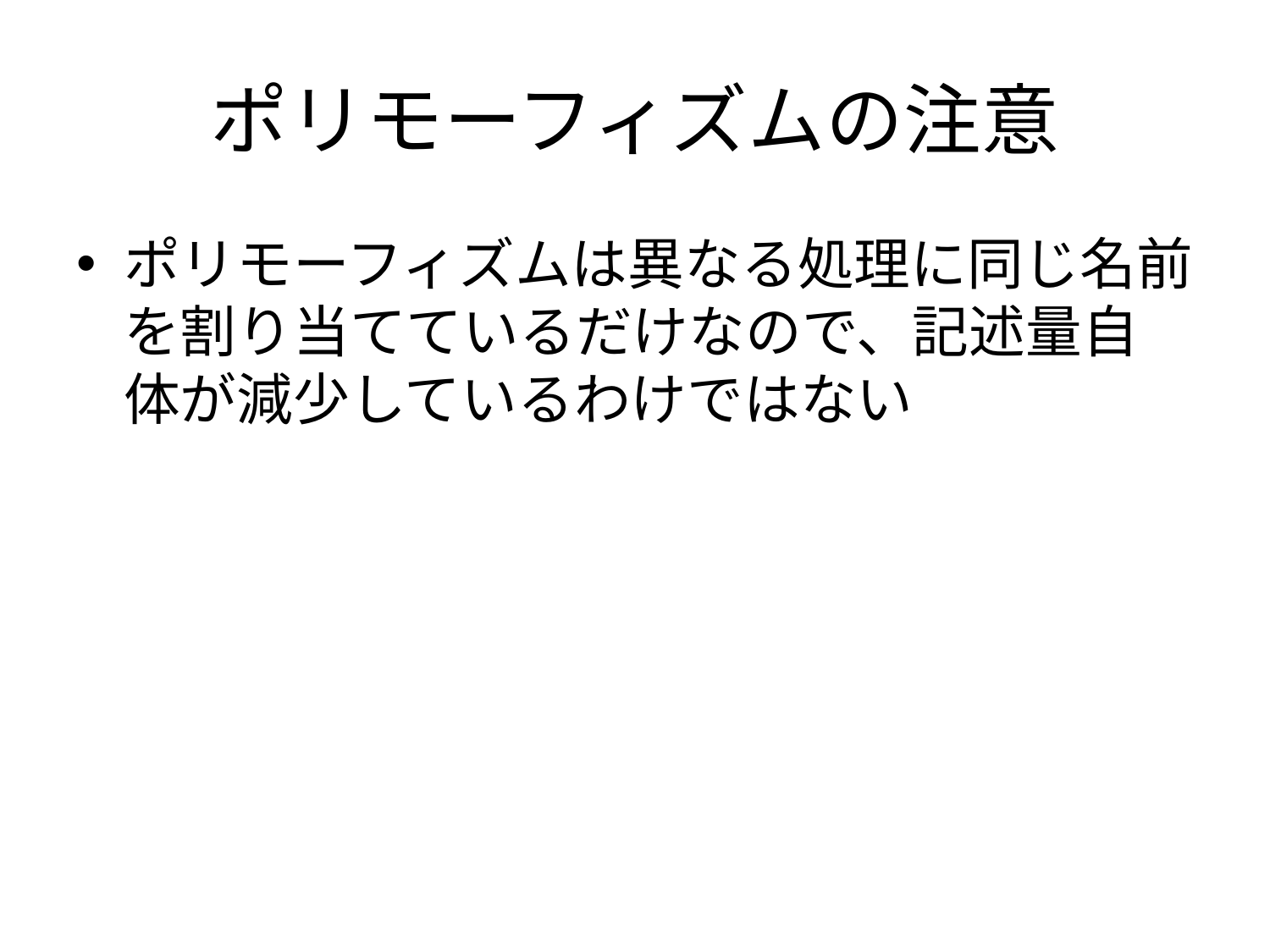

# ポリモーフィズムの注意
ポリモーフィズムは異なる処理に同じ名前を割り当てているだけなので、記述量自体が減少しているわけではない